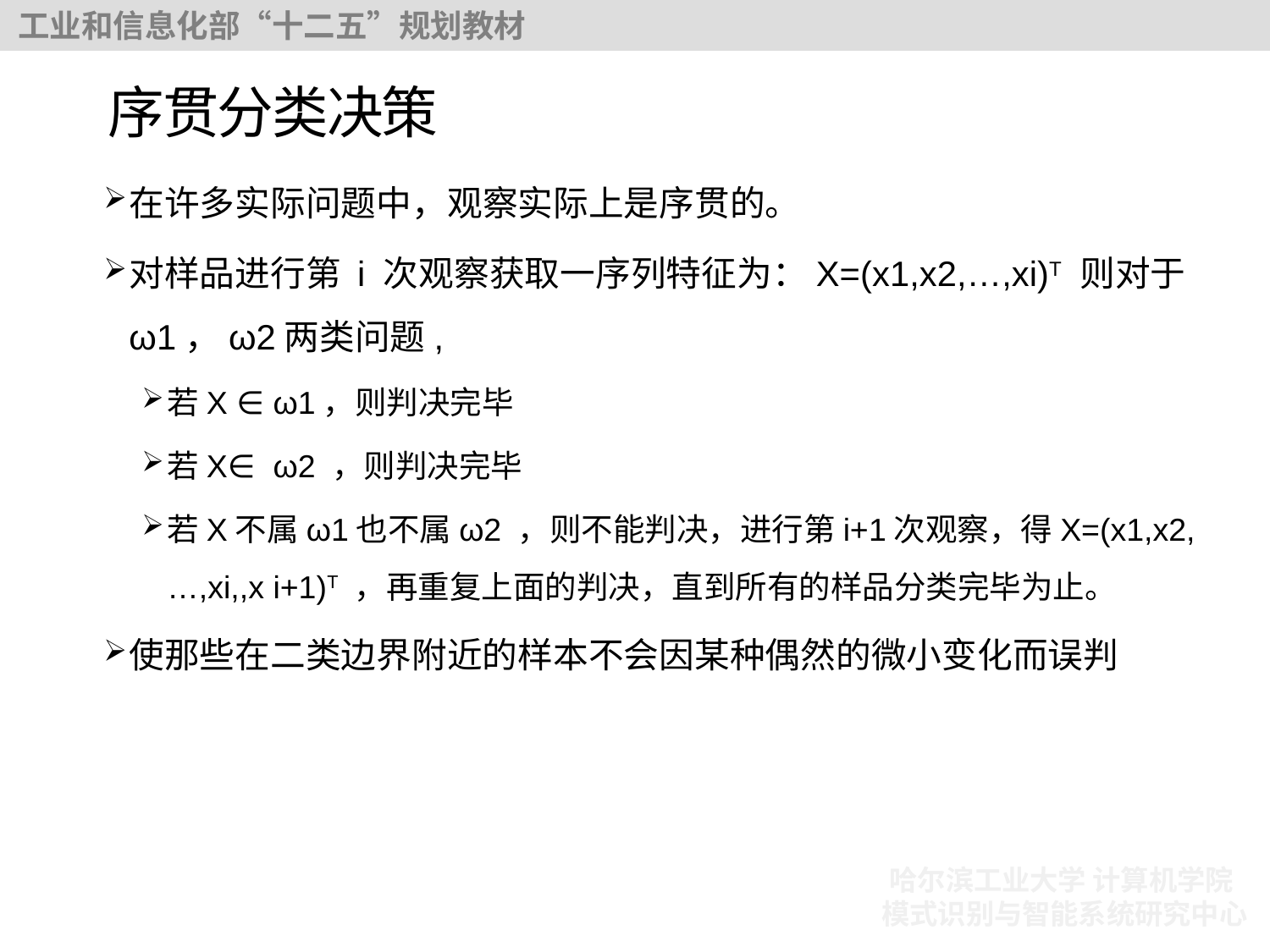

# 序贯分类决策

在许多实际问题中，观察实际上是序贯的。
对样品进行第 i 次观察获取一序列特征为：X=(x1,x2,…,xi)T 则对于ω1，ω2两类问题,
若X ∈ ω1，则判决完毕
若X∈  ω2 ，则判决完毕
若X不属ω1也不属ω2 ，则不能判决，进行第i+1次观察，得X=(x1,x2,…,xi,,x i+1)T ，再重复上面的判决，直到所有的样品分类完毕为止。
使那些在二类边界附近的样本不会因某种偶然的微小变化而误判